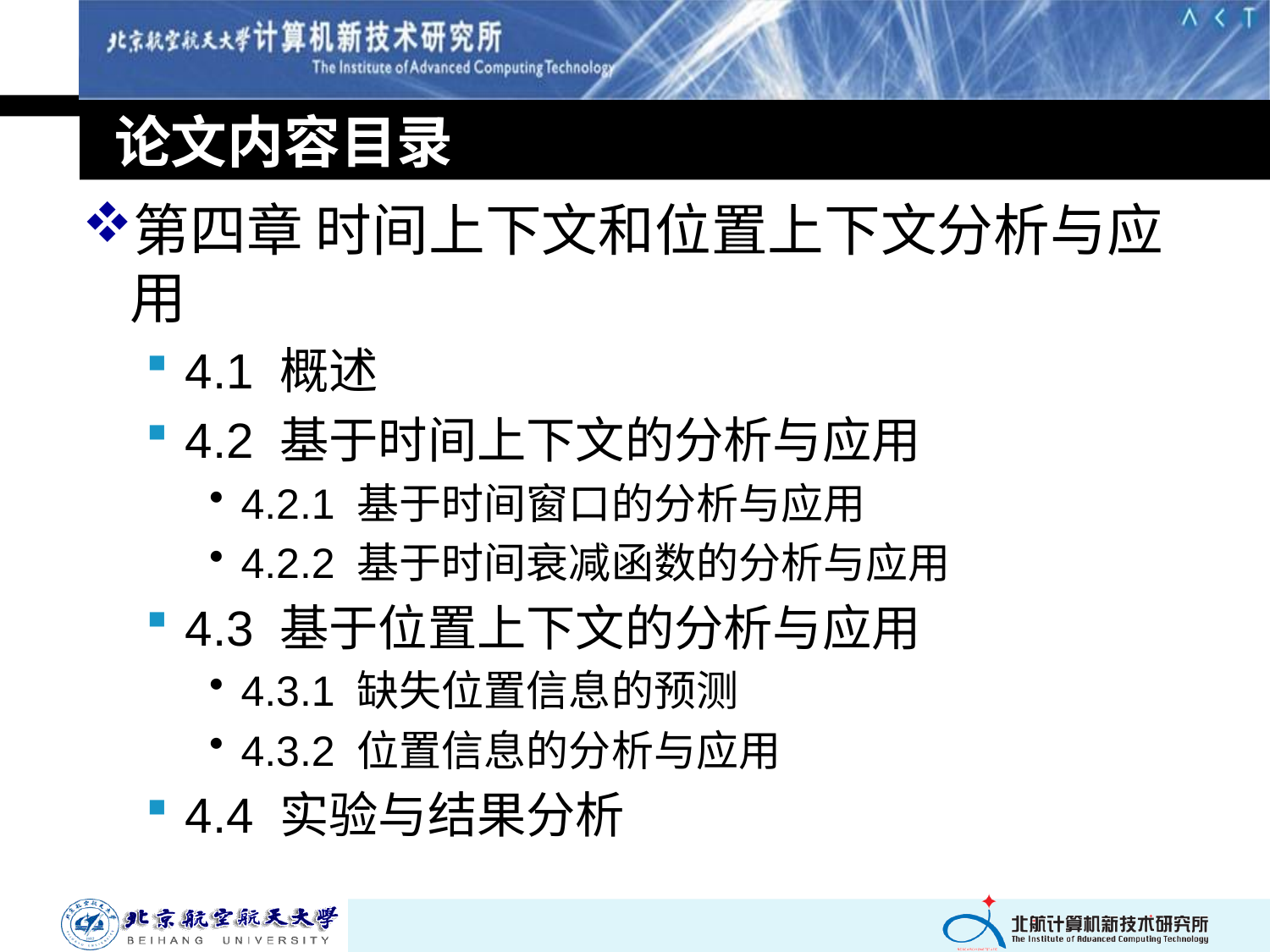

# 论文内容目录
第四章 时间上下文和位置上下文分析与应用
4.1 概述
4.2 基于时间上下文的分析与应用
4.2.1 基于时间窗口的分析与应用
4.2.2 基于时间衰减函数的分析与应用
4.3 基于位置上下文的分析与应用
4.3.1 缺失位置信息的预测
4.3.2 位置信息的分析与应用
4.4 实验与结果分析